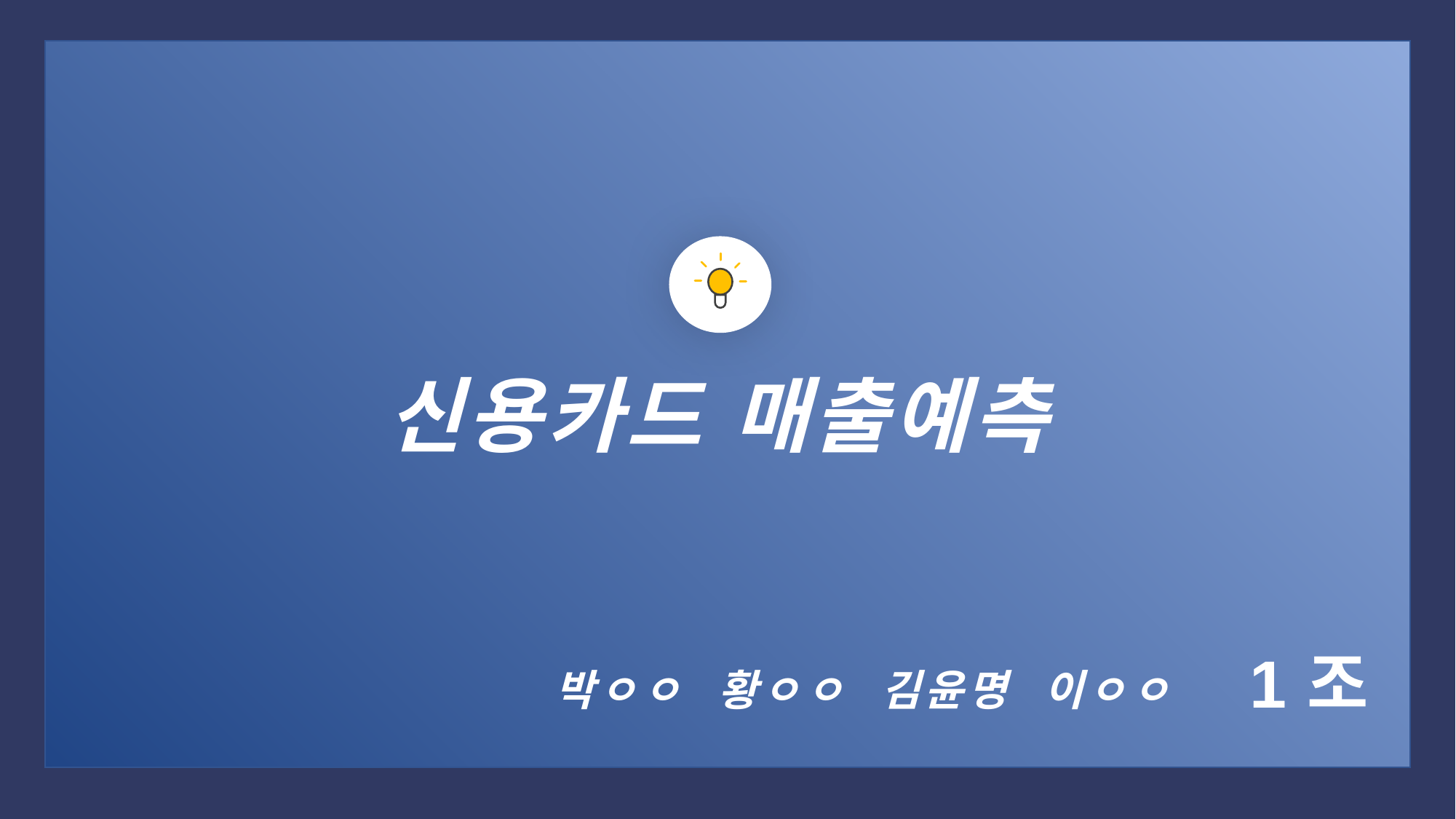

신용카드 매출예측
1조
박ㅇㅇ  황ㅇㅇ  김윤명  이ㅇㅇ